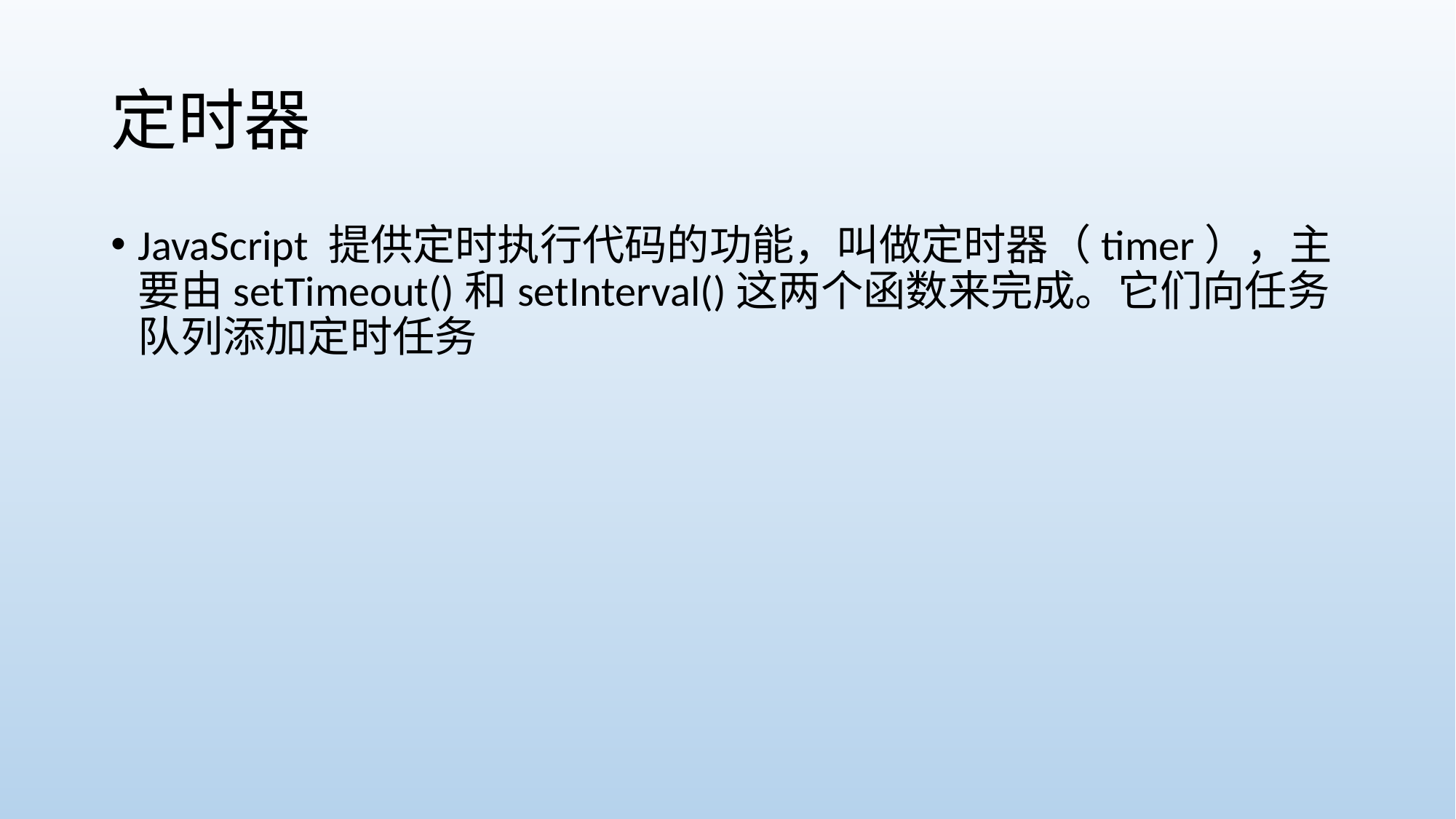

# 定时器
JavaScript 提供定时执行代码的功能，叫做定时器（timer），主要由setTimeout()和setInterval()这两个函数来完成。它们向任务队列添加定时任务